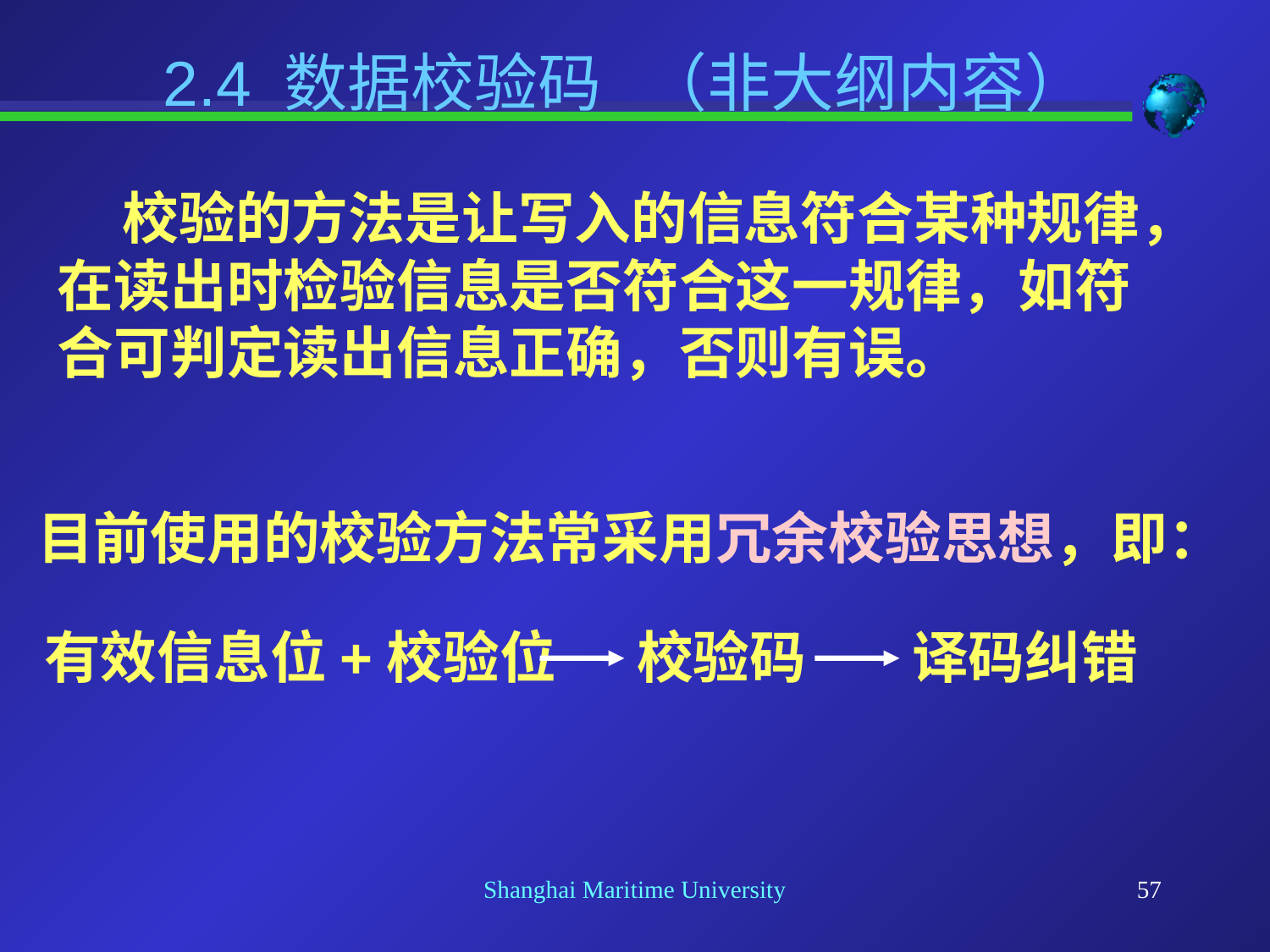

2.4 数据校验码   （非大纲内容）
    校验的方法是让写入的信息符合某种规律，在读出时检验信息是否符合这一规律，如符合可判定读出信息正确，否则有误。
目前使用的校验方法常采用冗余校验思想，即：
有效信息位+校验位
校验码
译码纠错

Shanghai Maritime University
57